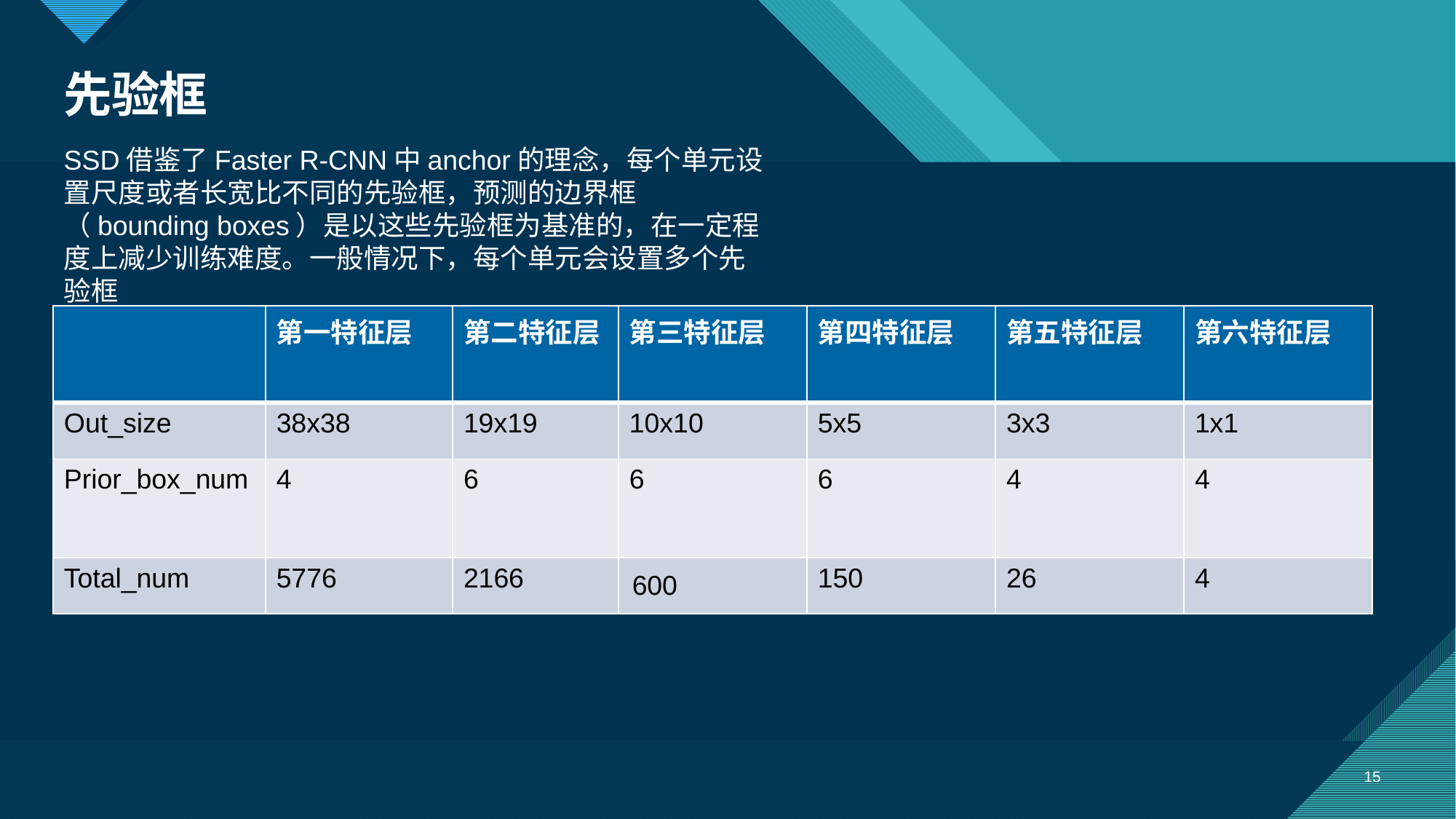

# 先验框
SSD借鉴了Faster R-CNN中anchor的理念，每个单元设置尺度或者长宽比不同的先验框，预测的边界框（bounding boxes）是以这些先验框为基准的，在一定程度上减少训练难度。一般情况下，每个单元会设置多个先验框
|  | 第一特征层 | 第二特征层 | 第三特征层 | 第四特征层 | 第五特征层 | 第六特征层 |
| --- | --- | --- | --- | --- | --- | --- |
| Out\_size | 38x38 | 19x19 | 10x10 | 5x5 | 3x3 | 1x1 |
| Prior\_box\_num | 4 | 6 | 6 | 6 | 4 | 4 |
| Total\_num | 5776 | 2166 | 600 | 150 | 26 | 4 |
15